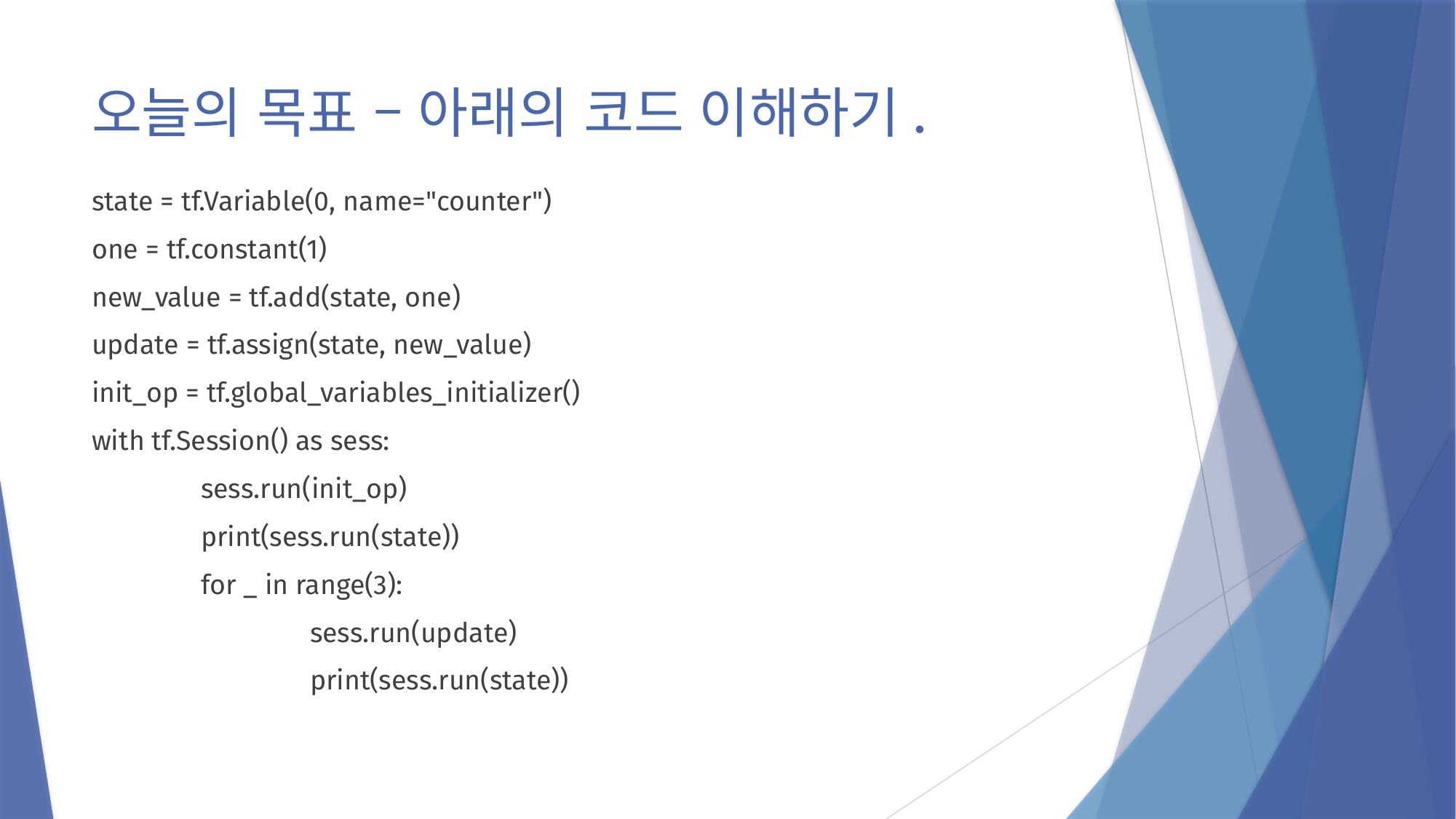

# 오늘의 목표 – 아래의 코드 이해하기.
state = tf.Variable(0, name="counter")
one = tf.constant(1)
new_value = tf.add(state, one)
update = tf.assign(state, new_value)
init_op = tf.global_variables_initializer()
with tf.Session() as sess:
	sess.run(init_op)
	print(sess.run(state))
	for _ in range(3):
		sess.run(update)
		print(sess.run(state))